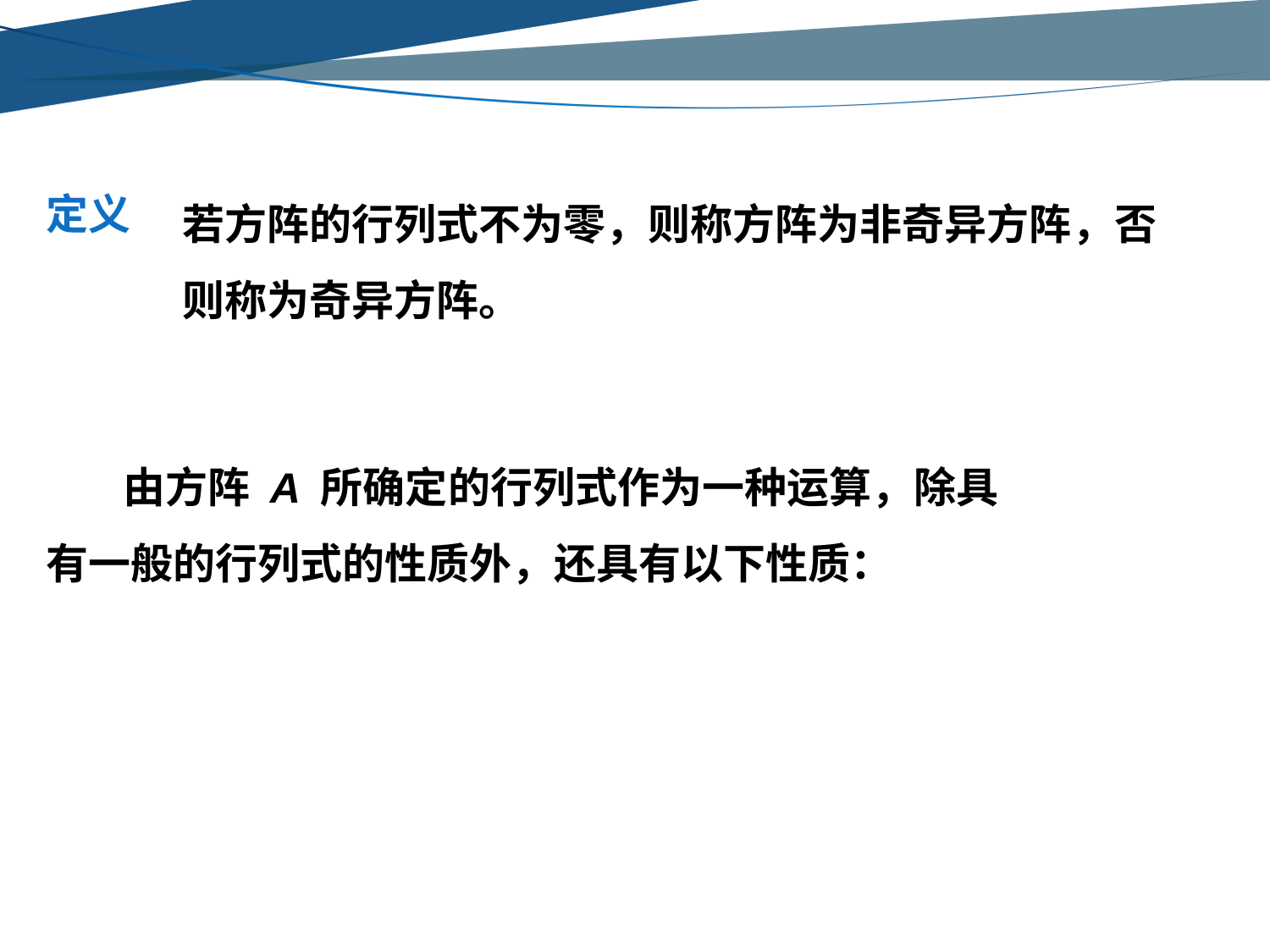

若方阵的行列式不为零，则称方阵为非奇异方阵，否则称为奇异方阵。
定义
       由方阵 A 所确定的行列式作为一种运算，除具有一般的行列式的性质外，还具有以下性质：